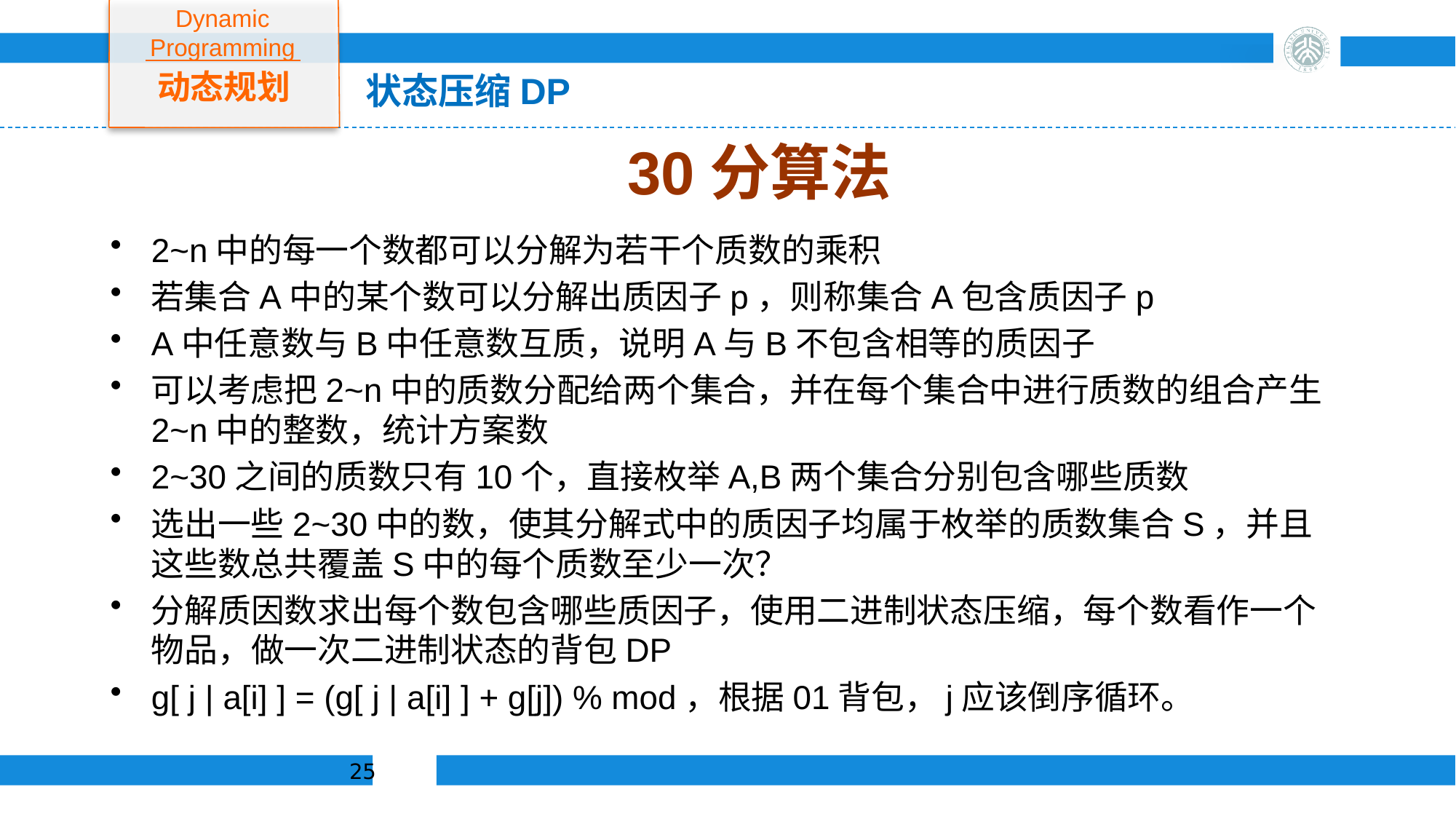

Dynamic Programming
动态规划
状态压缩DP
# 30分算法
2~n中的每一个数都可以分解为若干个质数的乘积
若集合A中的某个数可以分解出质因子p，则称集合A包含质因子p
A中任意数与B中任意数互质，说明A与B不包含相等的质因子
可以考虑把2~n中的质数分配给两个集合，并在每个集合中进行质数的组合产生2~n中的整数，统计方案数
2~30之间的质数只有10个，直接枚举A,B两个集合分别包含哪些质数
选出一些2~30中的数，使其分解式中的质因子均属于枚举的质数集合S，并且这些数总共覆盖S中的每个质数至少一次？
分解质因数求出每个数包含哪些质因子，使用二进制状态压缩，每个数看作一个物品，做一次二进制状态的背包DP
g[ j | a[i] ] = (g[ j | a[i] ] + g[j]) % mod，根据01背包，j应该倒序循环。